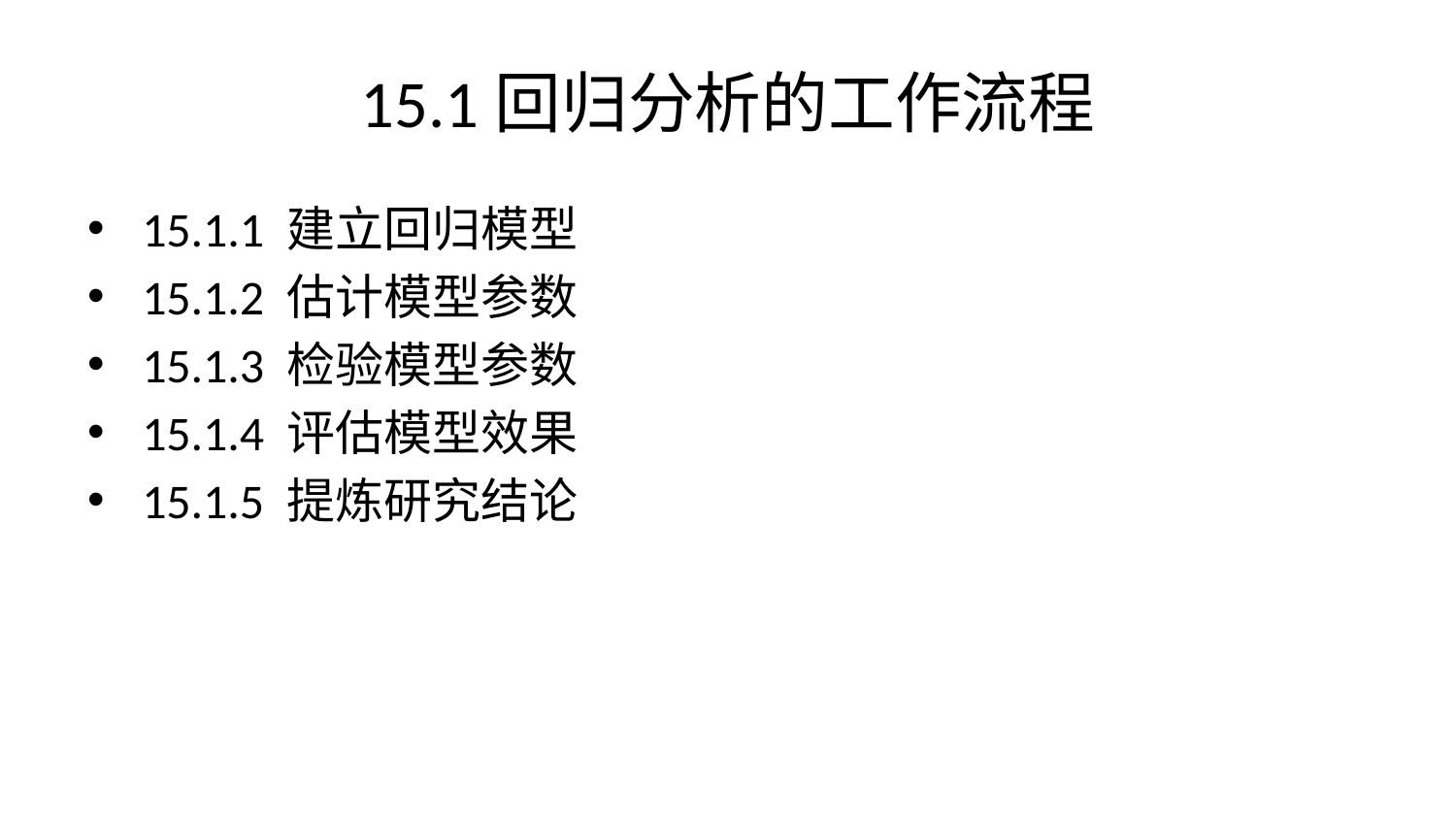

# 15.1回归分析的工作流程
15.1.1 建立回归模型
15.1.2 估计模型参数
15.1.3 检验模型参数
15.1.4 评估模型效果
15.1.5 提炼研究结论